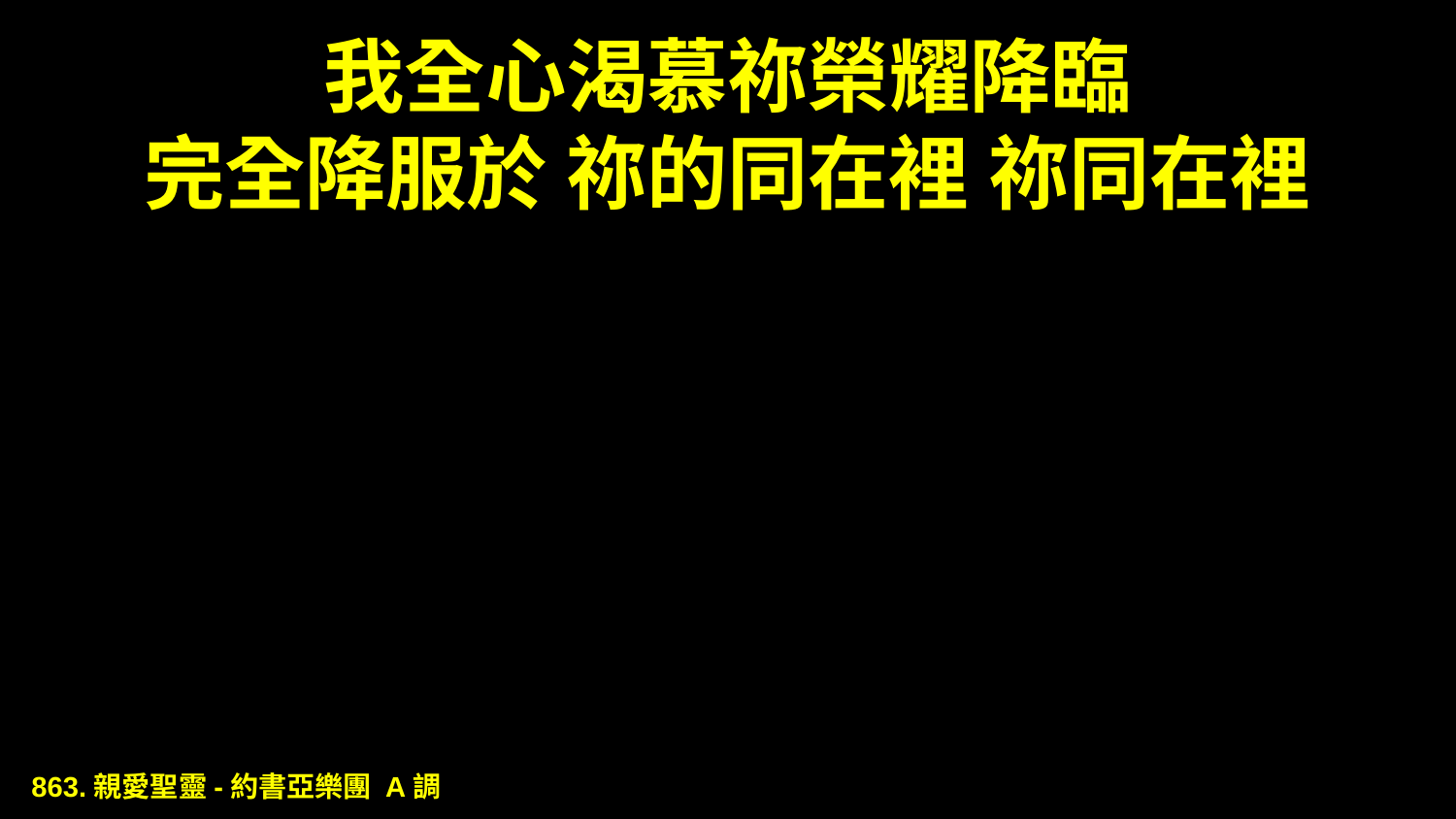

# 我全心渴慕祢榮耀降臨 完全降服於 祢的同在裡 祢同在裡
863.親愛聖靈-約書亞樂團 A調